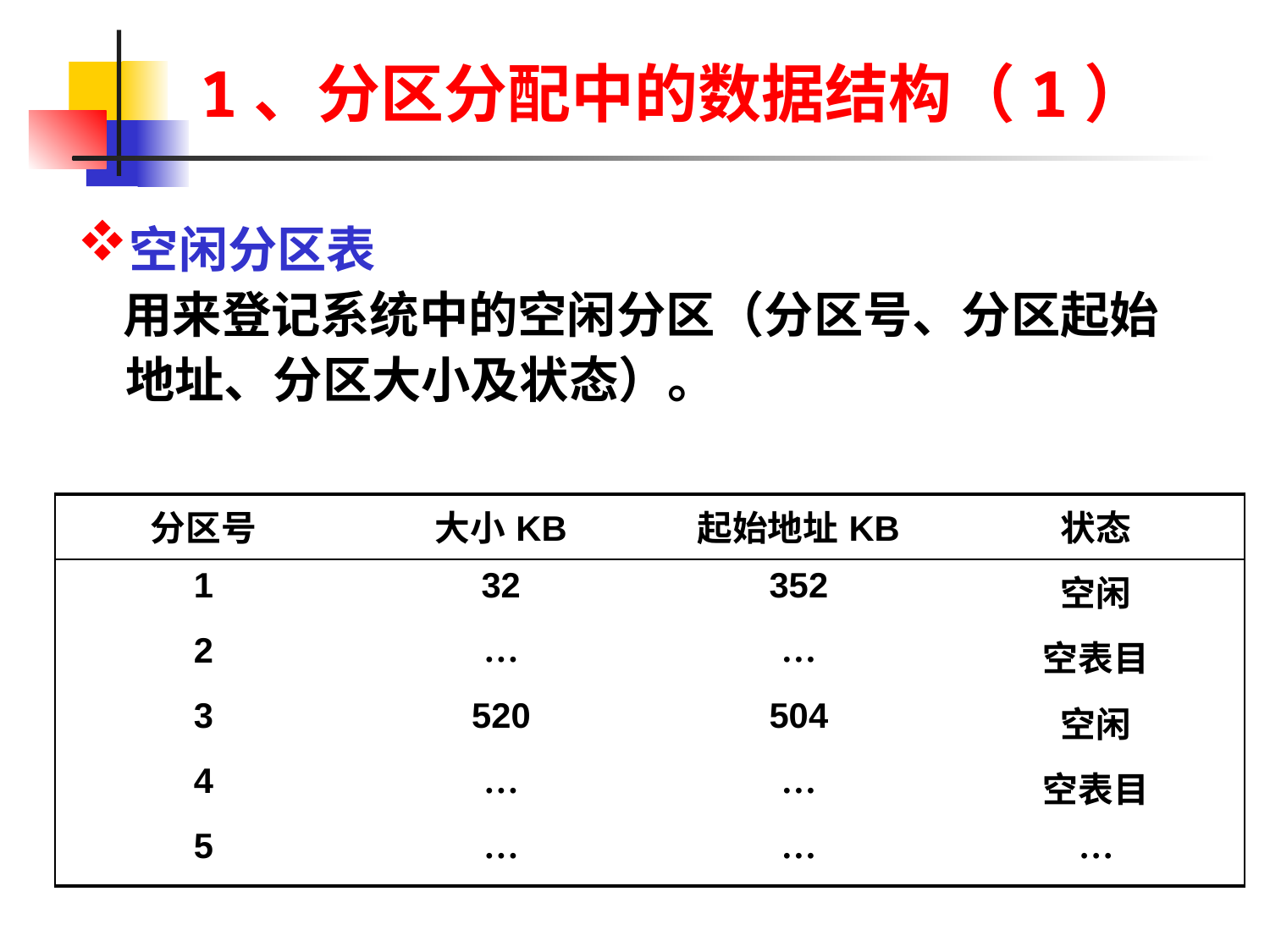

# 1、分区分配中的数据结构（1）
空闲分区表
   用来登记系统中的空闲分区（分区号、分区起始地址、分区大小及状态）。
| 分区号 | 大小KB | 起始地址KB | 状态 |
| --- | --- | --- | --- |
| 1 | 32 | 352 | 空闲 |
| 2 | … | … | 空表目 |
| 3 | 520 | 504 | 空闲 |
| 4 | … | … | 空表目 |
| 5 | … | … | … |